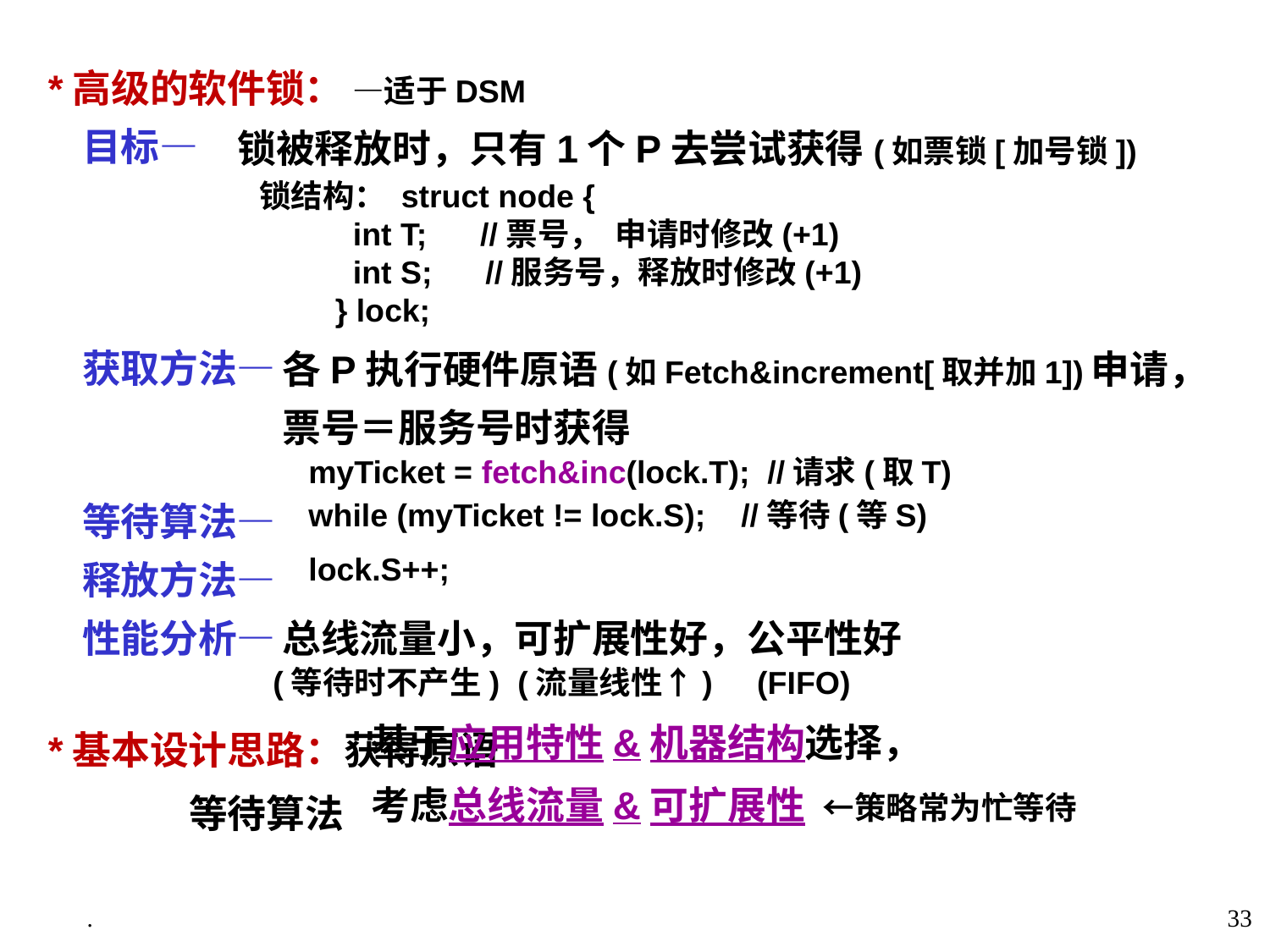

*高级的软件锁： —适于DSM
    目标—

    获取方法—

    等待算法—
    释放方法—
    性能分析—

 *基本设计思路：获得原语
                等待算法
锁被释放时，只有1个P去尝试获得(如票锁[加号锁])
  锁结构： struct node {
             int T;      //票号，  申请时修改(+1)
             int S;      //服务号，释放时修改(+1)
           } lock;
    各P执行硬件原语(如Fetch&increment[取并加1])申请，
    票号＝服务号时获得
        myTicket = fetch&inc(lock.T);  //请求(取T)
        while (myTicket != lock.S);    //等待(等S)
        lock.S++;
    总线流量小，可扩展性好，公平性好
    (等待时不产生)  (流量线性↑)     (FIFO)
              基于应用特性&机器结构选择，
              考虑总线流量&可扩展性  ←策略常为忙等待
.
33